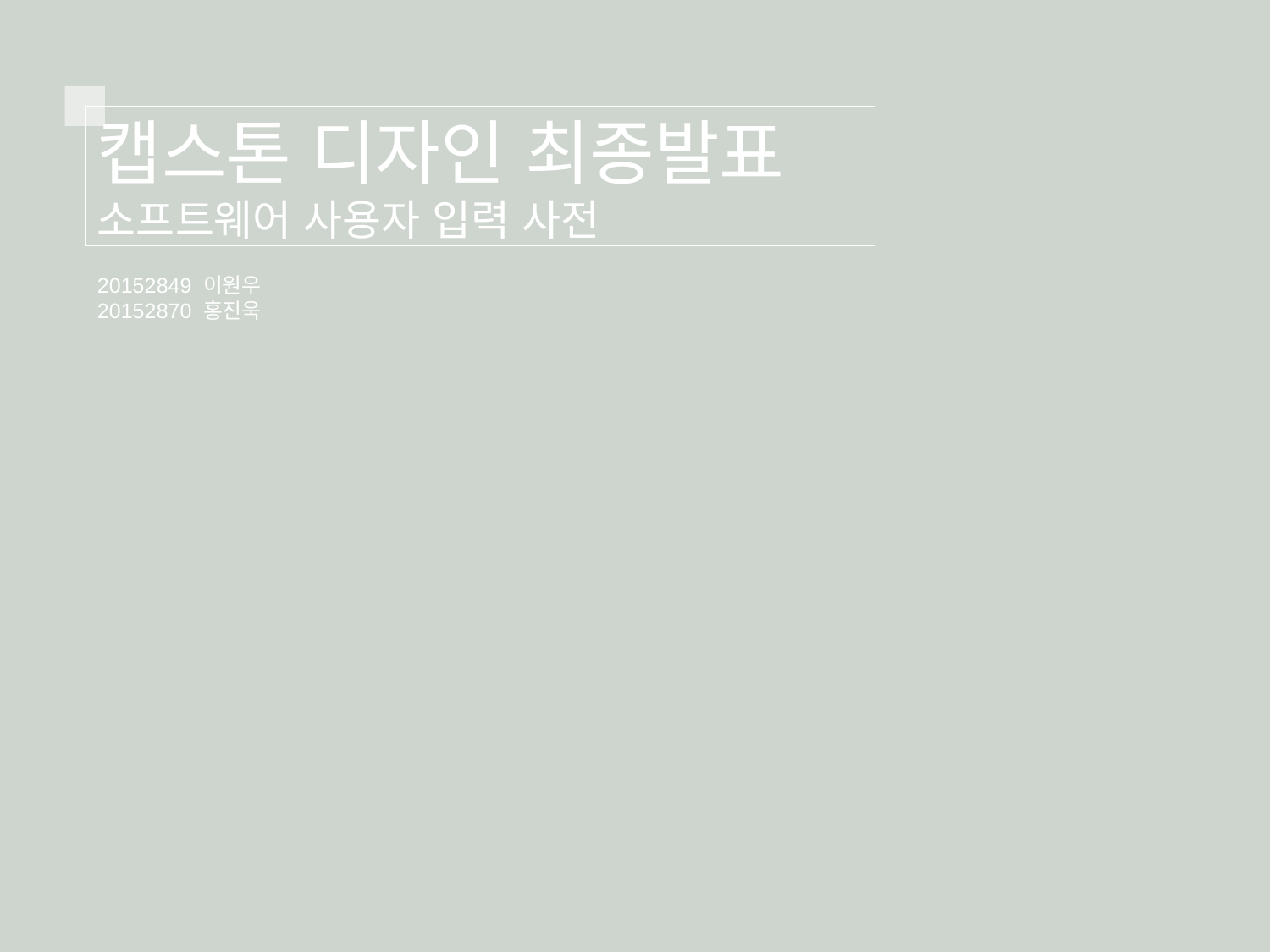

캡스톤 디자인 최종발표
소프트웨어 사용자 입력 사전
20152849 이원우
20152870 홍진욱